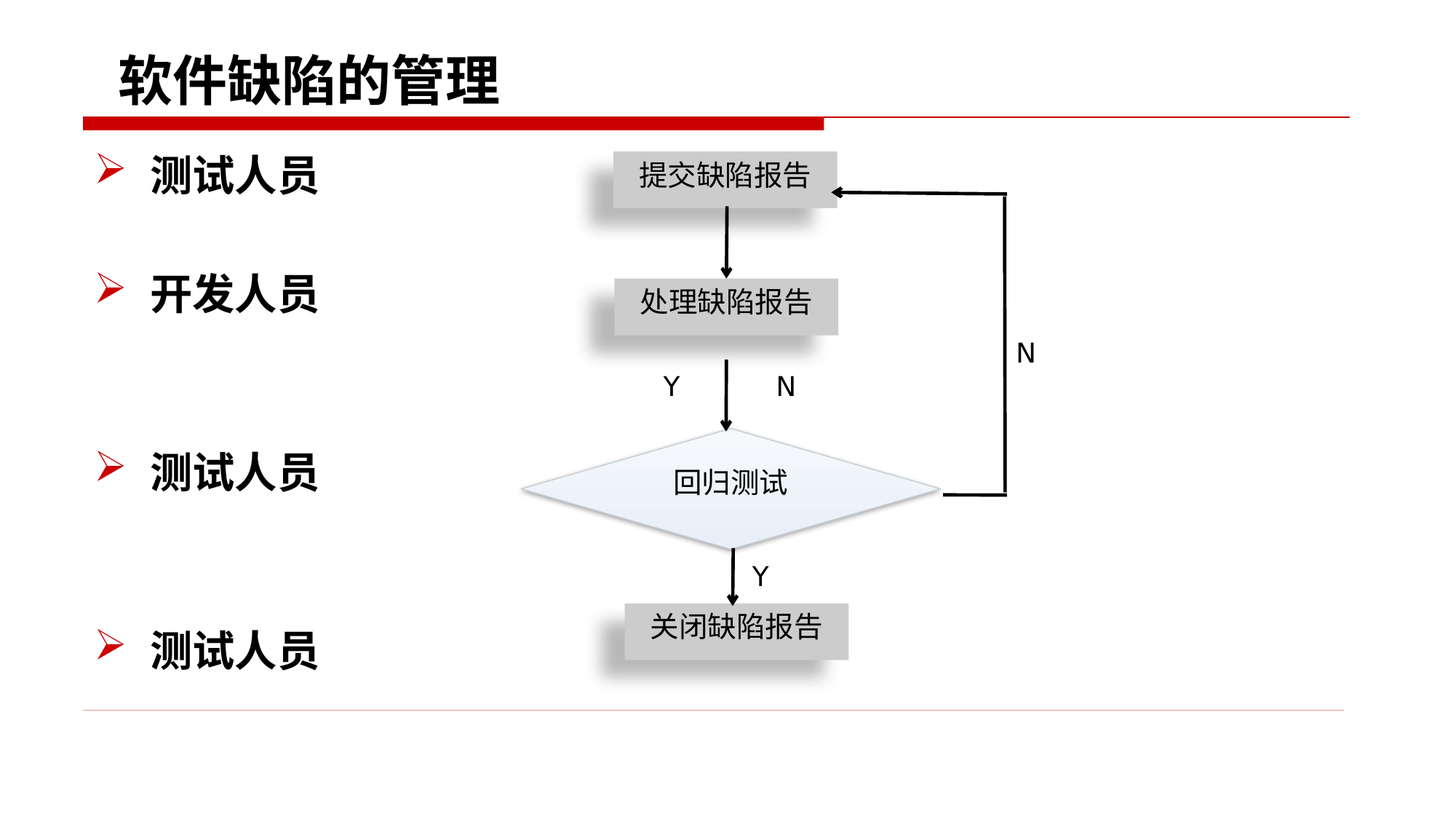

# 软件缺陷的管理
测试人员

开发人员

测试人员

测试人员

提交缺陷报告
处理缺陷报告
Y           N
Y
关闭缺陷报告
N
回归测试